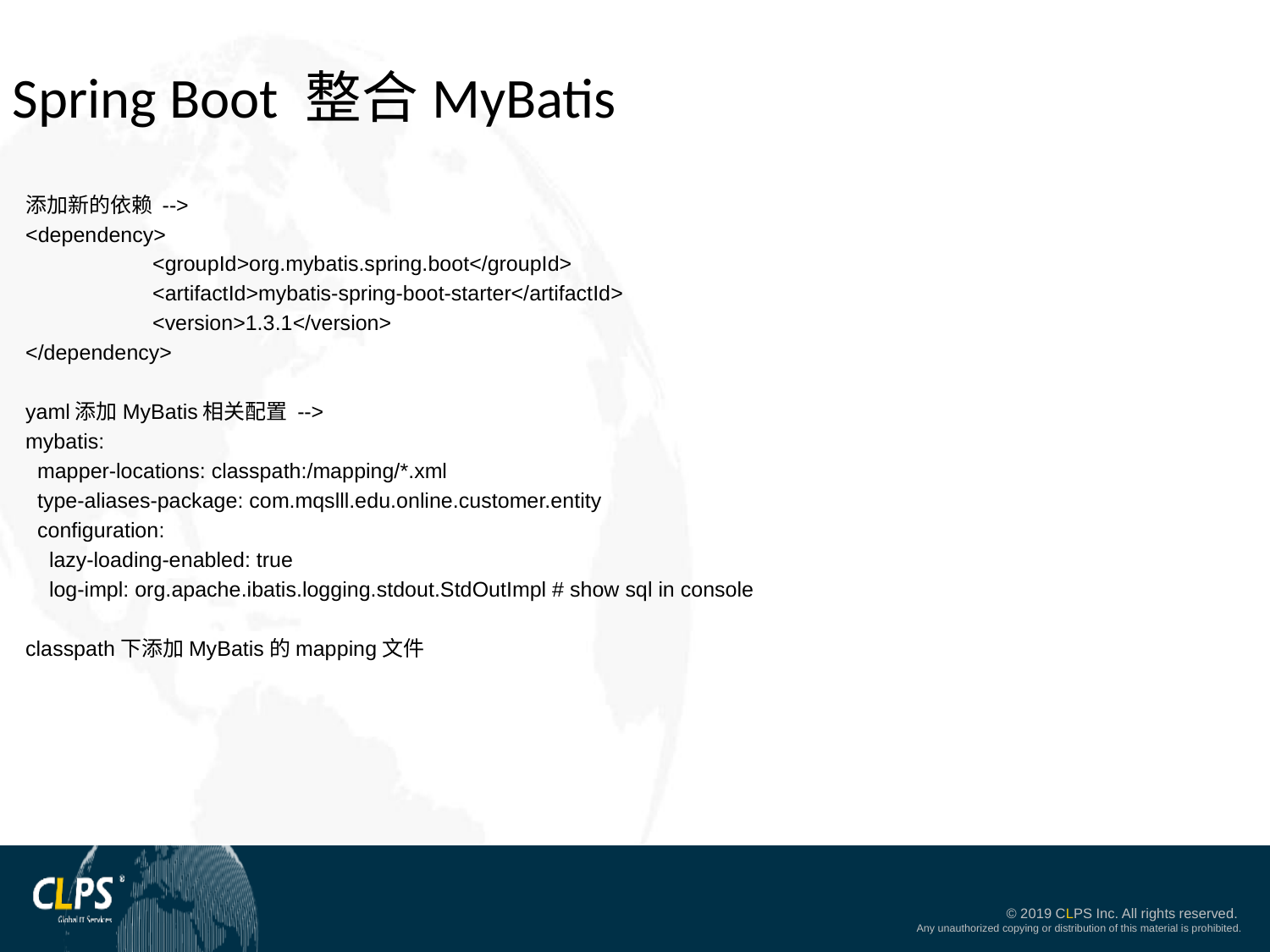

Spring Boot 整合MyBatis

添加新的依赖 -->
<dependency>
	<groupId>org.mybatis.spring.boot</groupId>
	<artifactId>mybatis-spring-boot-starter</artifactId>
	<version>1.3.1</version>
</dependency>

yaml添加MyBatis相关配置 -->
mybatis:
  mapper-locations: classpath:/mapping/*.xml
  type-aliases-package: com.mqslll.edu.online.customer.entity
  configuration:
    lazy-loading-enabled: true
    log-impl: org.apache.ibatis.logging.stdout.StdOutImpl # show sql in console

classpath下添加MyBatis的mapping文件
12